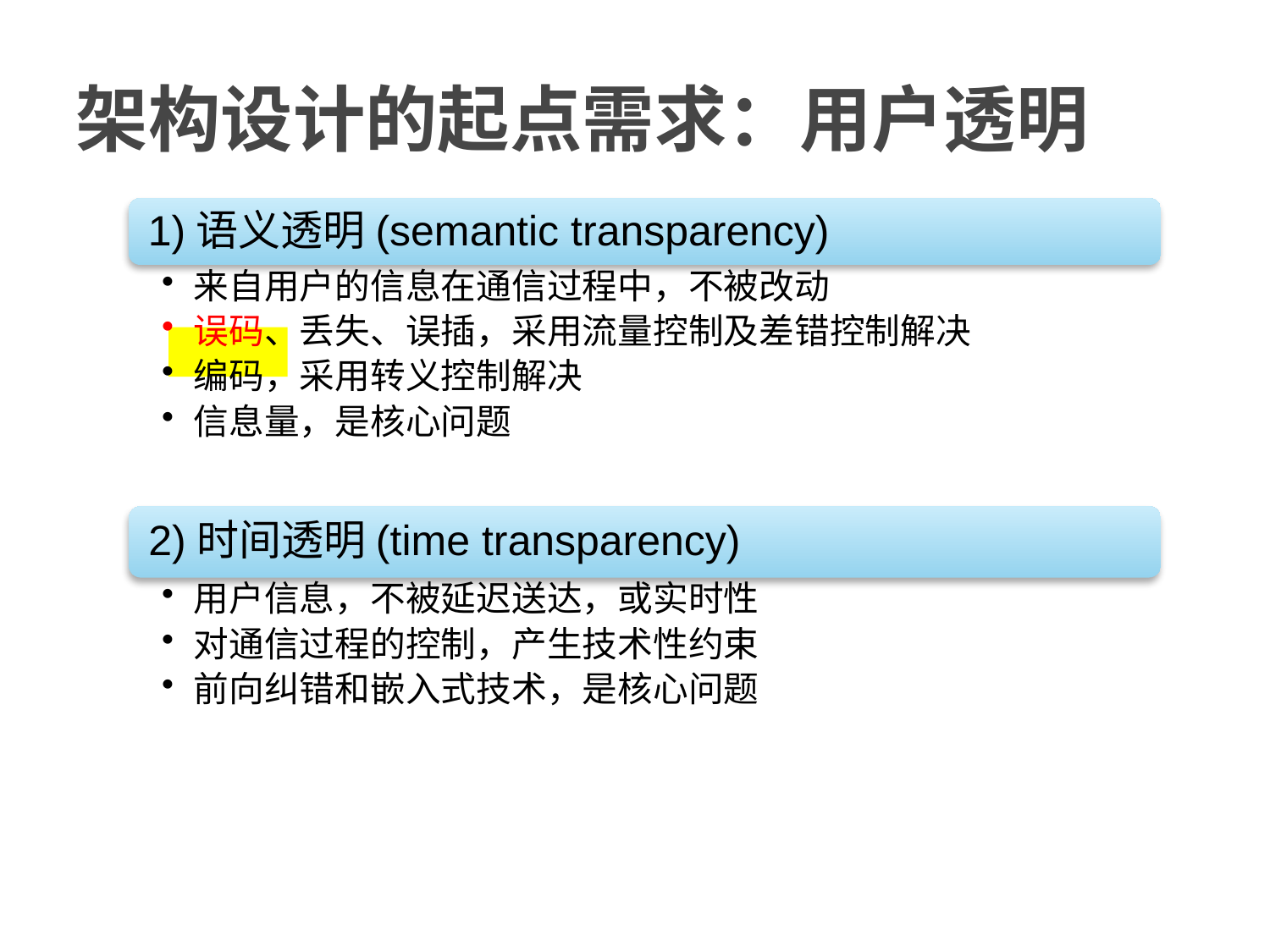

# 架构设计的起点需求：用户透明
1)语义透明(semantic transparency)
来自用户的信息在通信过程中，不被改动
误码、丢失、误插，采用流量控制及差错控制解决
编码，采用转义控制解决
信息量，是核心问题
2)时间透明(time transparency)
用户信息，不被延迟送达，或实时性
对通信过程的控制，产生技术性约束
前向纠错和嵌入式技术，是核心问题